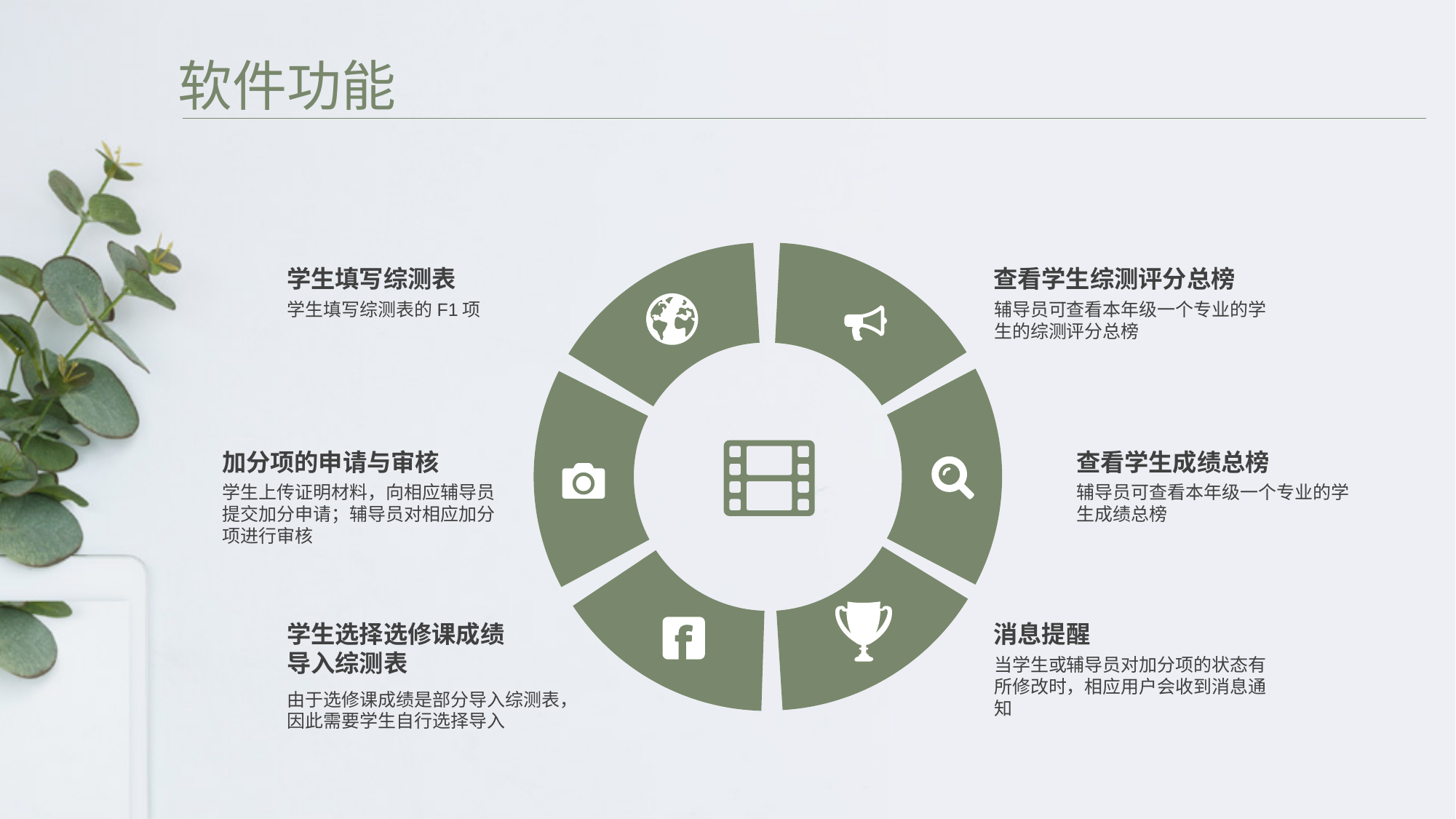

软件功能

学生填写综测表
学生填写综测表的F1项
查看学生综测评分总榜
辅导员可查看本年级一个专业的学生的综测评分总榜

加分项的申请与审核
学生上传证明材料，向相应辅导员提交加分申请；辅导员对相应加分项进行审核
查看学生成绩总榜
辅导员可查看本年级一个专业的学生成绩总榜

学生选择选修课成绩导入综测表
由于选修课成绩是部分导入综测表，因此需要学生自行选择导入
消息提醒
当学生或辅导员对加分项的状态有所修改时，相应用户会收到消息通知